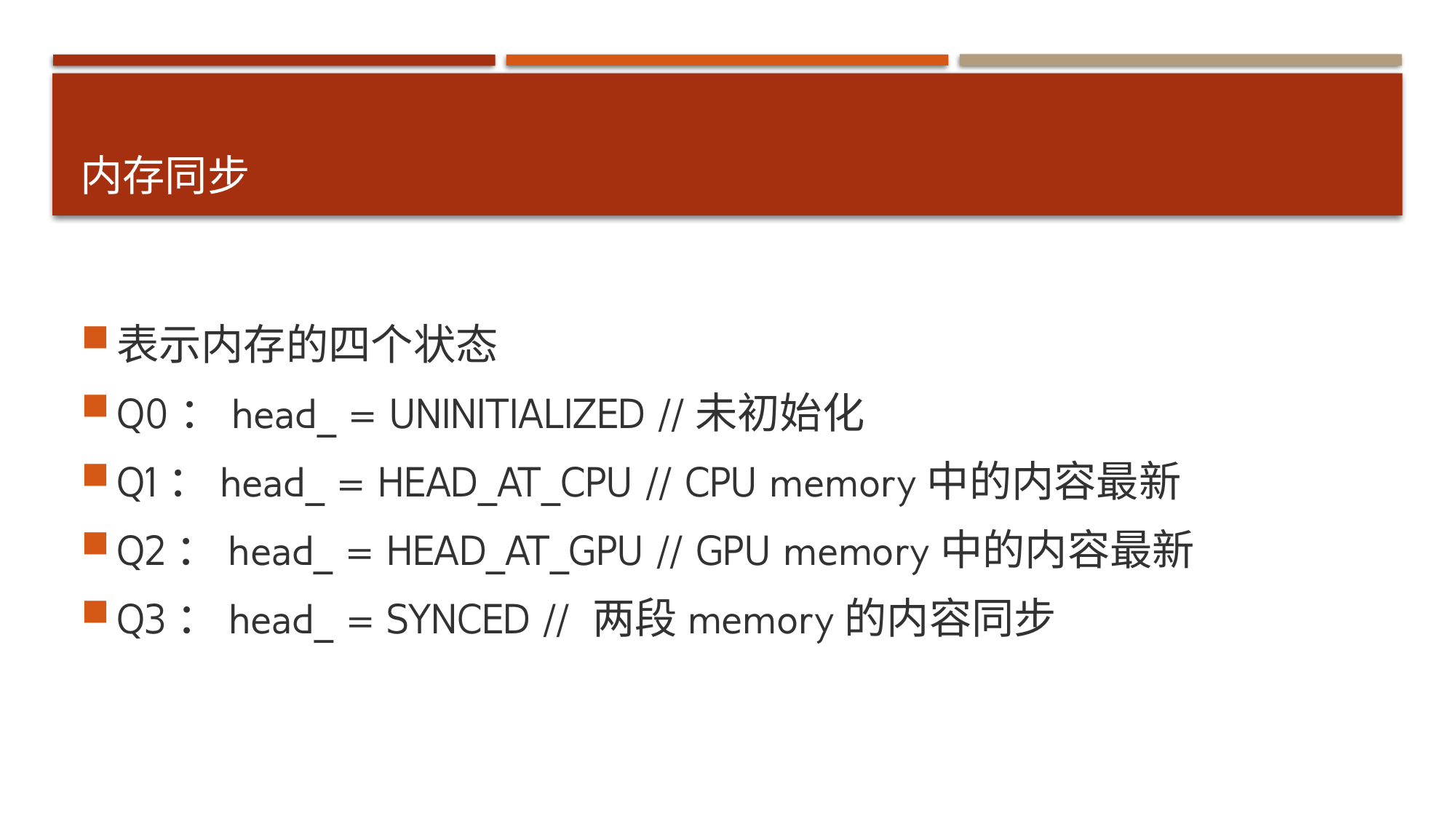

# 内存同步
表示内存的四个状态
Q0：head_ = UNINITIALIZED //未初始化
Q1：head_ = HEAD_AT_CPU // CPU memory中的内容最新
Q2：head_ = HEAD_AT_GPU // GPU memory中的内容最新
Q3：head_ = SYNCED // 两段memory的内容同步